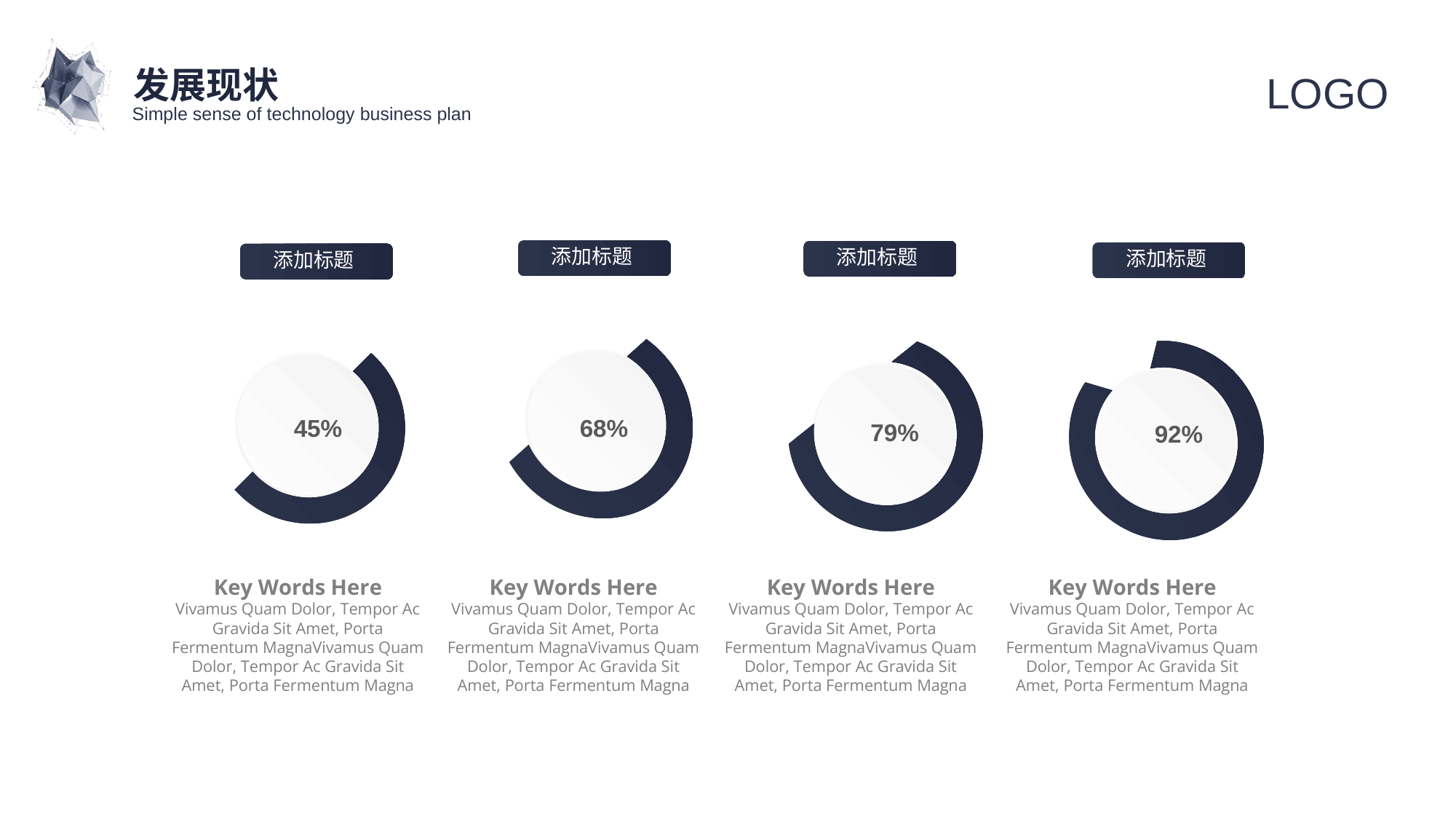

发展现状
Simple sense of technology business plan
添加标题

68%

Key Words Here
Vivamus Quam Dolor, Tempor Ac Gravida Sit Amet, Porta Fermentum MagnaVivamus Quam Dolor, Tempor Ac Gravida Sit Amet, Porta Fermentum Magna

添加标题

79%

Key Words Here
Vivamus Quam Dolor, Tempor Ac Gravida Sit Amet, Porta Fermentum MagnaVivamus Quam Dolor, Tempor Ac Gravida Sit Amet, Porta Fermentum Magna

添加标题

92%
Key Words Here
Vivamus Quam Dolor, Tempor Ac Gravida Sit Amet, Porta Fermentum MagnaVivamus Quam Dolor, Tempor Ac Gravida Sit Amet, Porta Fermentum Magna

添加标题

45%

Key Words Here
Vivamus Quam Dolor, Tempor Ac Gravida Sit Amet, Porta Fermentum MagnaVivamus Quam Dolor, Tempor Ac Gravida Sit Amet, Porta Fermentum Magna